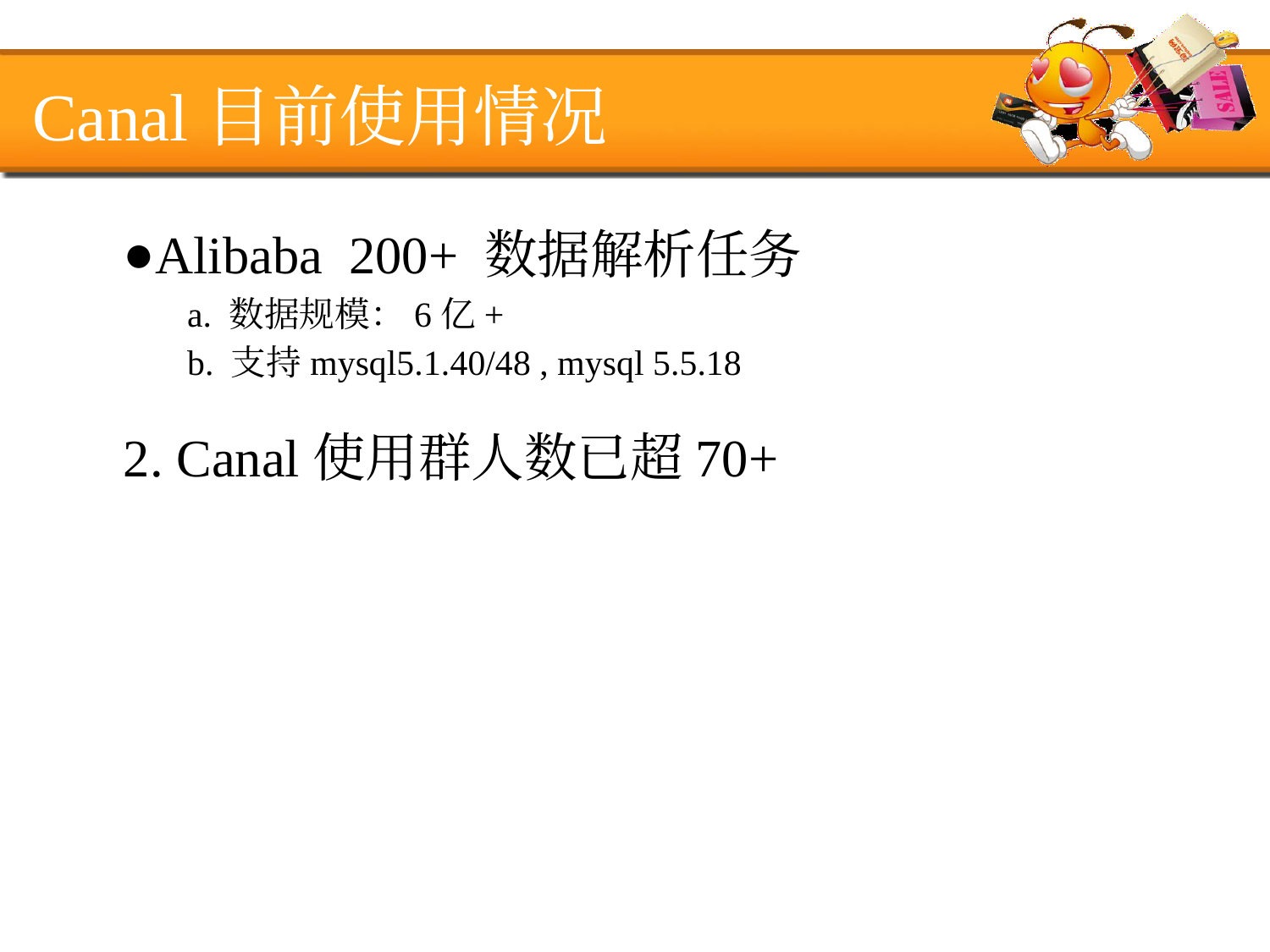

Canal目前使用情况
Alibaba  200+ 数据解析任务
a. 数据规模：6亿+
b. 支持mysql5.1.40/48 , mysql 5.5.18

 Canal使用群人数已超70+